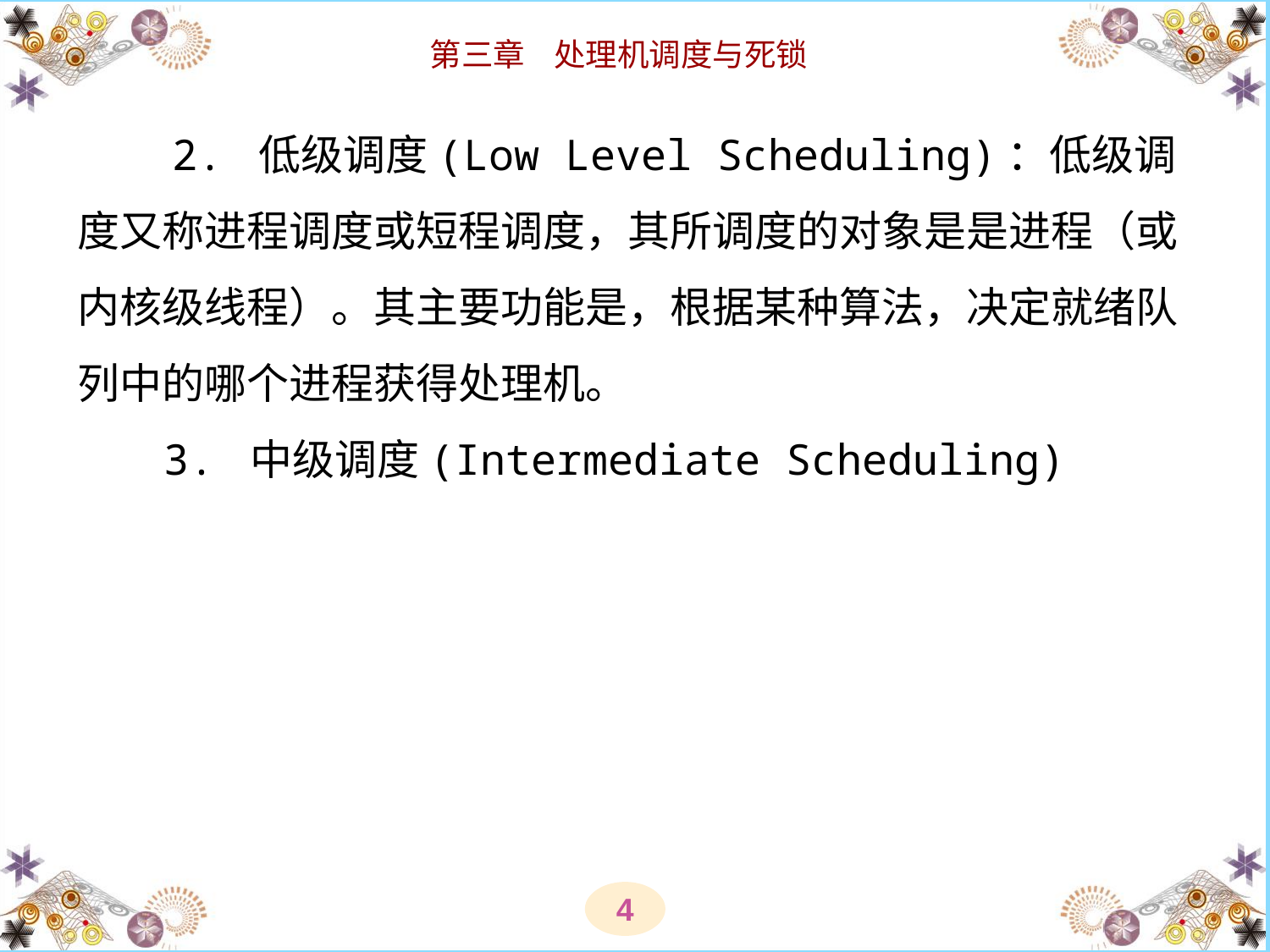

# 2. 低级调度(Low Level Scheduling)：低级调度又称进程调度或短程调度，其所调度的对象是是进程（或内核级线程）。其主要功能是，根据某种算法，决定就绪队列中的哪个进程获得处理机。 3. 中级调度(Intermediate Scheduling)